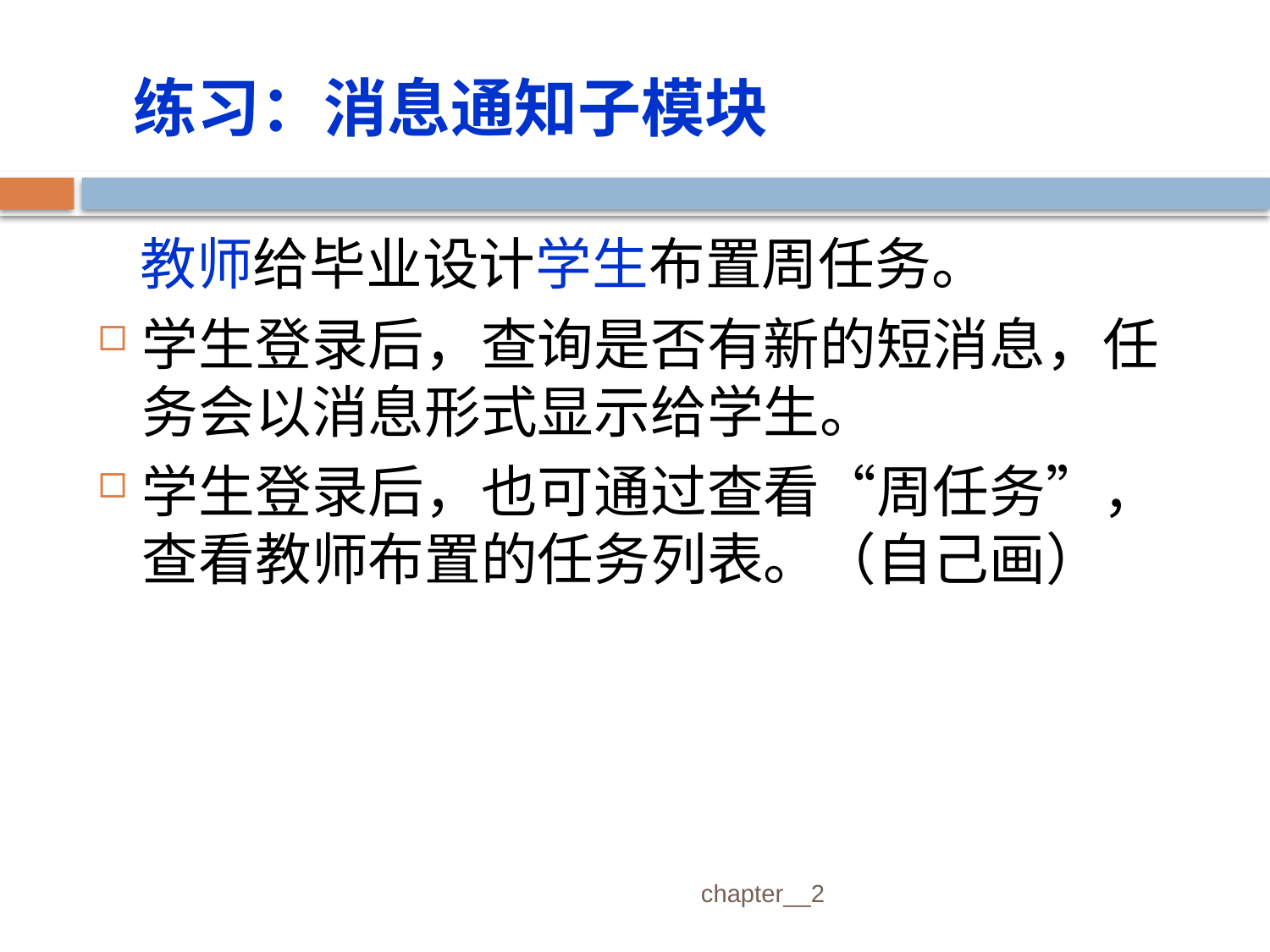

# 练习：消息通知子模块
48
教师给毕业设计学生布置周任务。
学生登录后，查询是否有新的短消息，任务会以消息形式显示给学生。
学生登录后，也可通过查看“周任务”，查看教师布置的任务列表。（自己画）

 chapter__2